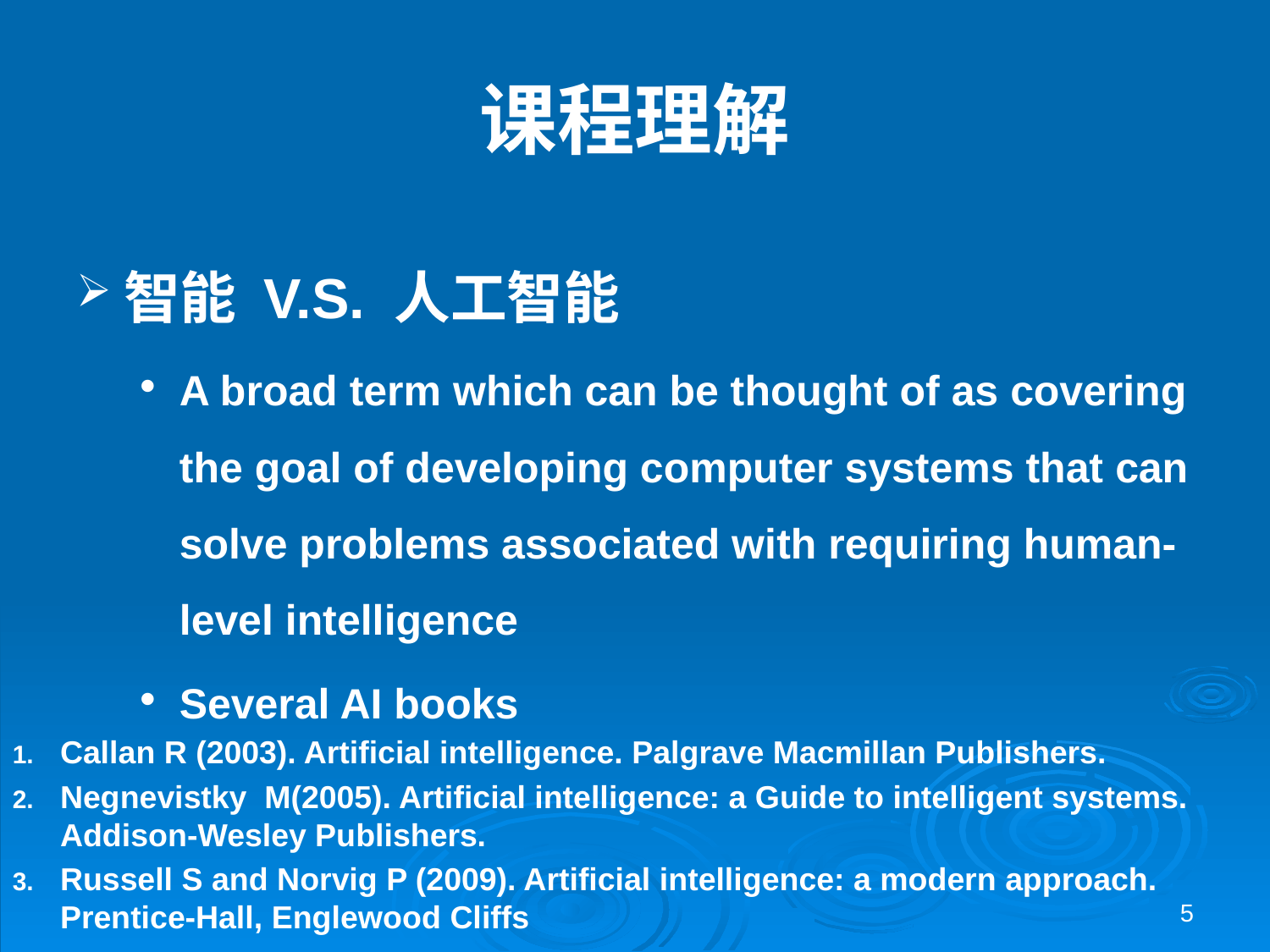

# 课程理解
智能 V.S. 人工智能
A broad term which can be thought of as covering the goal of developing computer systems that can solve problems associated with requiring human-level intelligence
Several AI books
Callan R (2003). Artificial intelligence. Palgrave Macmillan Publishers.
Negnevistky  M(2005). Artificial intelligence: a Guide to intelligent systems. Addison-Wesley Publishers.
Russell S and Norvig P (2009). Artificial intelligence: a modern approach. Prentice-Hall, Englewood Cliffs
5